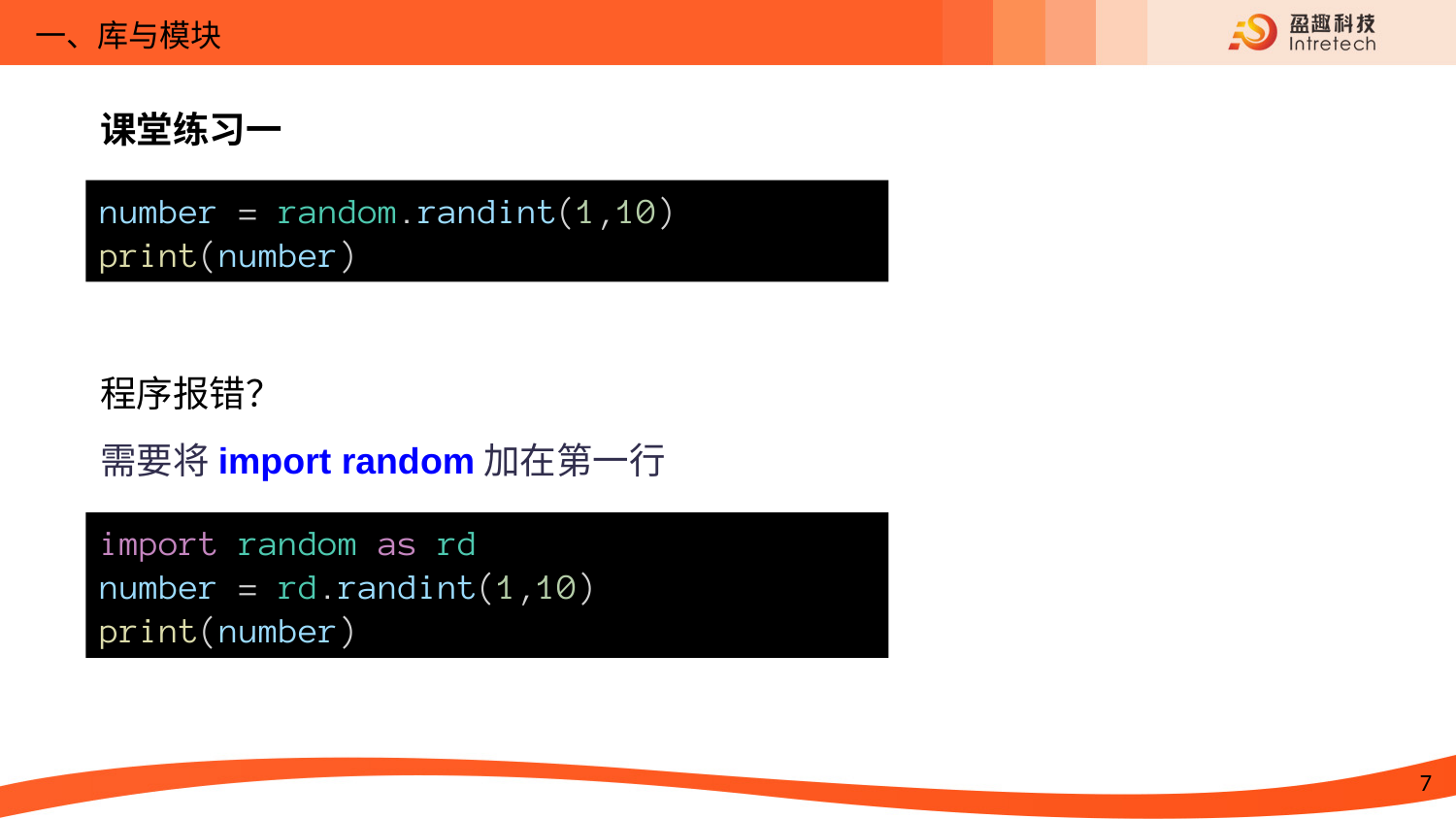

一、库与模块
课堂练习一
number = random.randint(1,10)
print(number)
程序报错？

需要将import random加在第一行
import random as rd
number = rd.randint(1,10)
print(number)